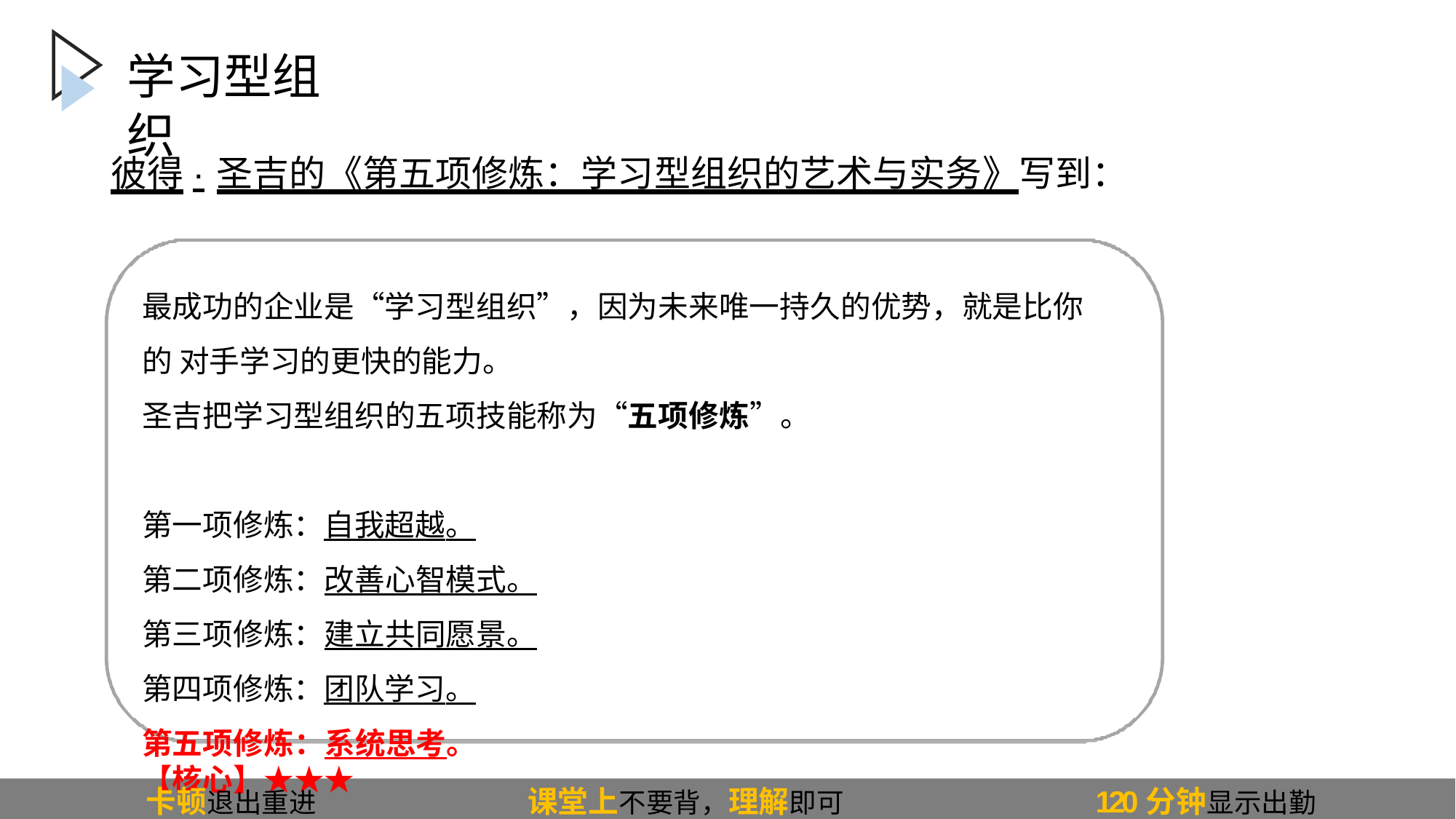

# 学习型组织
彼得·圣吉的《第五项修炼：学习型组织的艺术与实务》写到：

最成功的企业是“学习型组织”，因为未来唯一持久的优势，就是比你的 对手学习的更快的能力。
圣吉把学习型组织的五项技能称为“五项修炼”。
第一项修炼：自我超越。
第二项修炼：改善心智模式。
第三项修炼：建立共同愿景。
第四项修炼：团队学习。
第五项修炼：系统思考。【核心】★★★

卡顿退出重进
课堂上不要背，理解即可
120分钟显示出勤